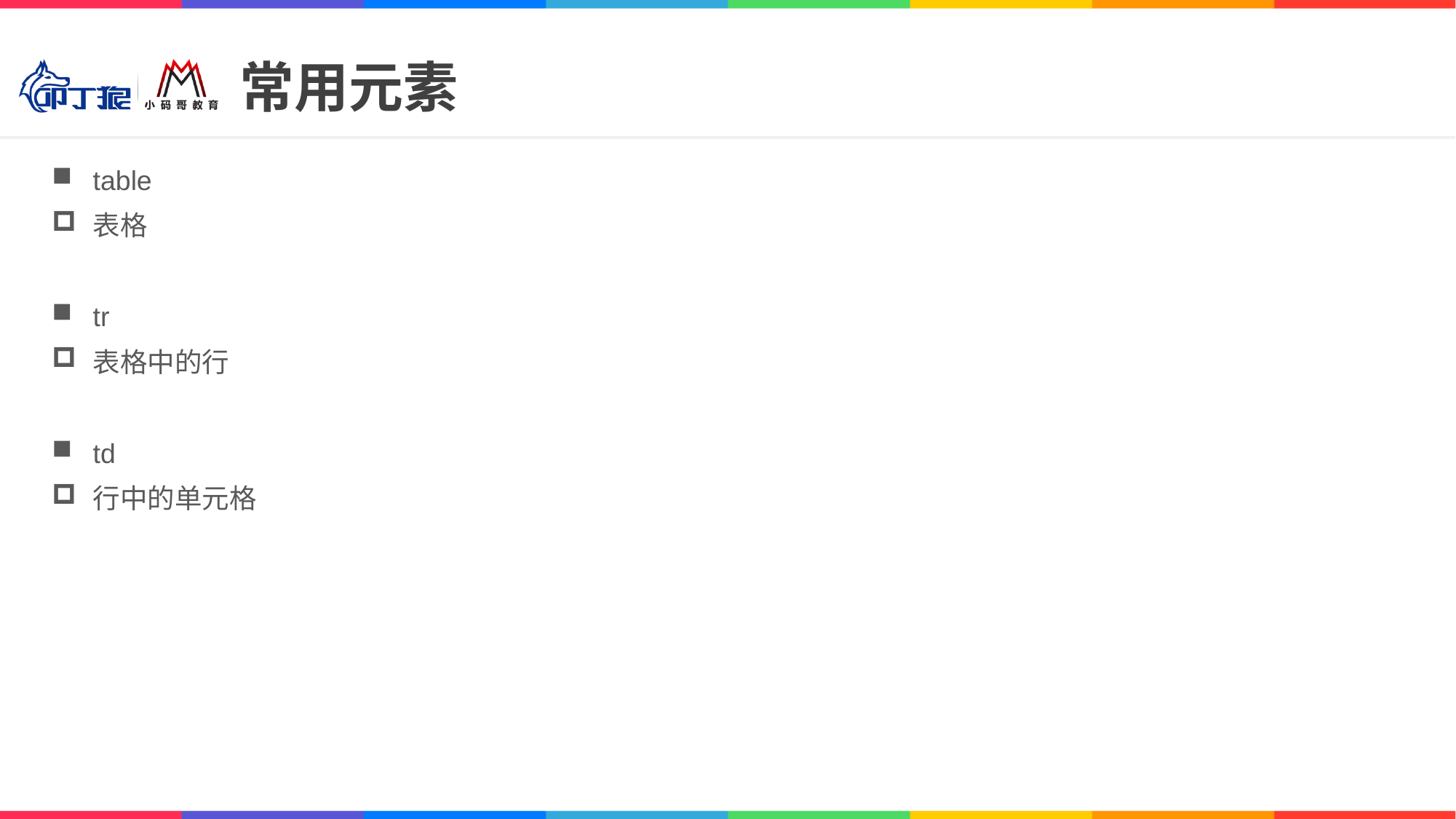

# 常用元素
table
表格

tr
表格中的行

td
行中的单元格